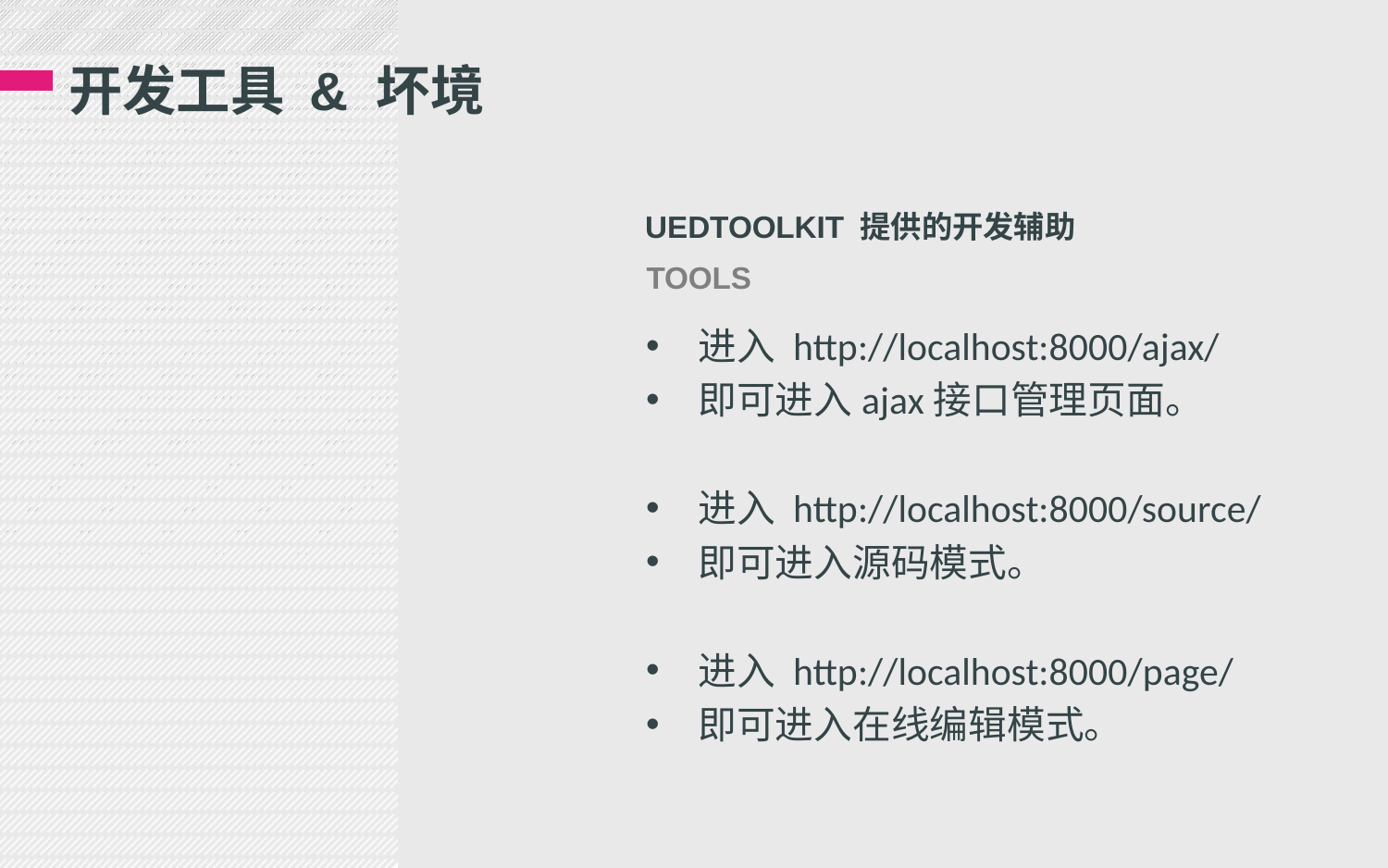

# 开发工具 & 坏境
UEDTOOLKIT 提供的开发辅助
TOOLS

进入 http://localhost:8000/ajax/
即可进入ajax接口管理页面。

进入 http://localhost:8000/source/
即可进入源码模式。

进入 http://localhost:8000/page/
即可进入在线编辑模式。